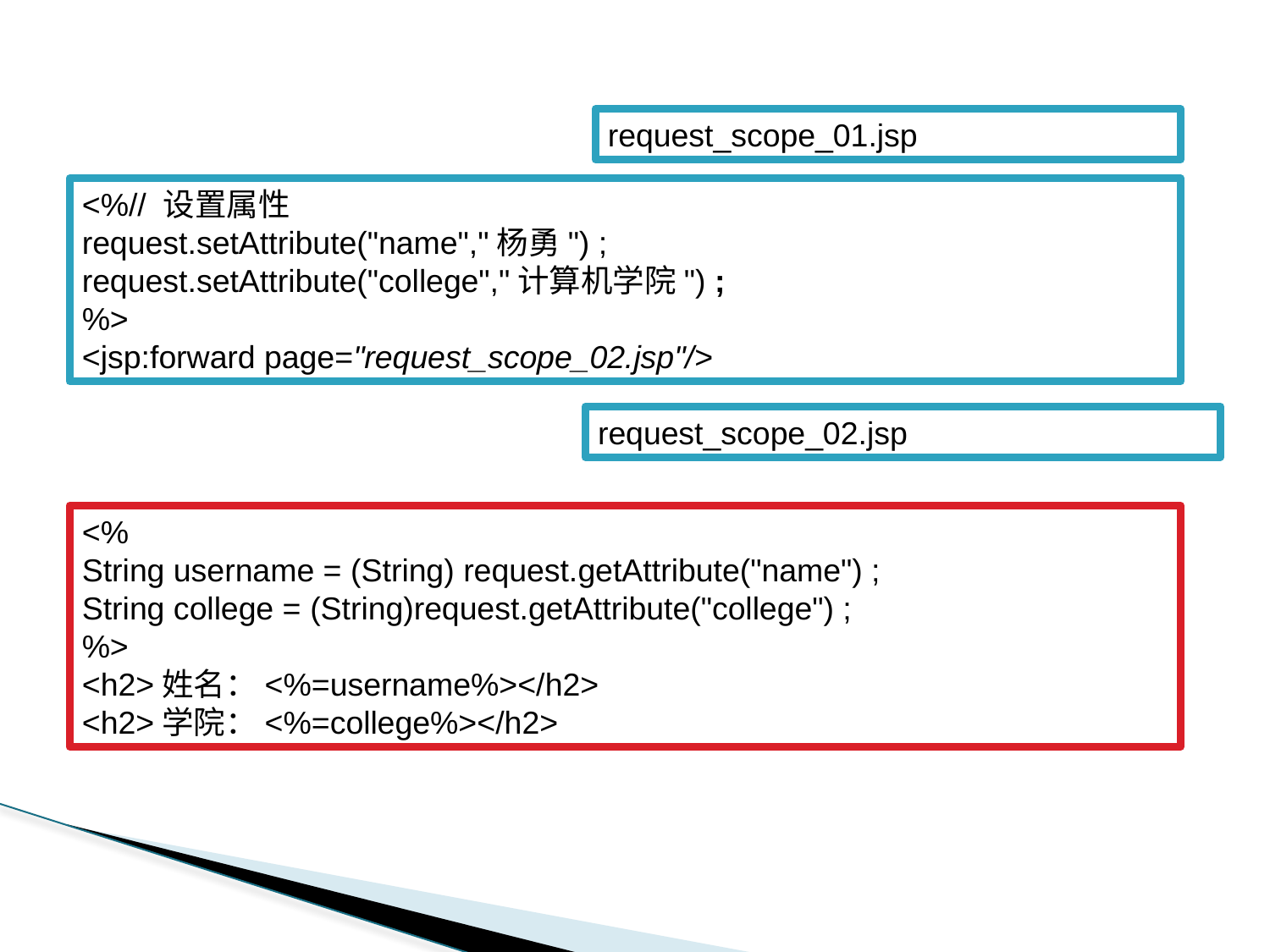

#
request_scope_01.jsp
<%// 设置属性
request.setAttribute("name","杨勇") ;
request.setAttribute("college","计算机学院") ;
%>
<jsp:forward page="request_scope_02.jsp"/>

request_scope_02.jsp
<%
String username = (String) request.getAttribute("name") ;
String college = (String)request.getAttribute("college") ;
%>
<h2>姓名：<%=username%></h2>
<h2>学院：<%=college%></h2>